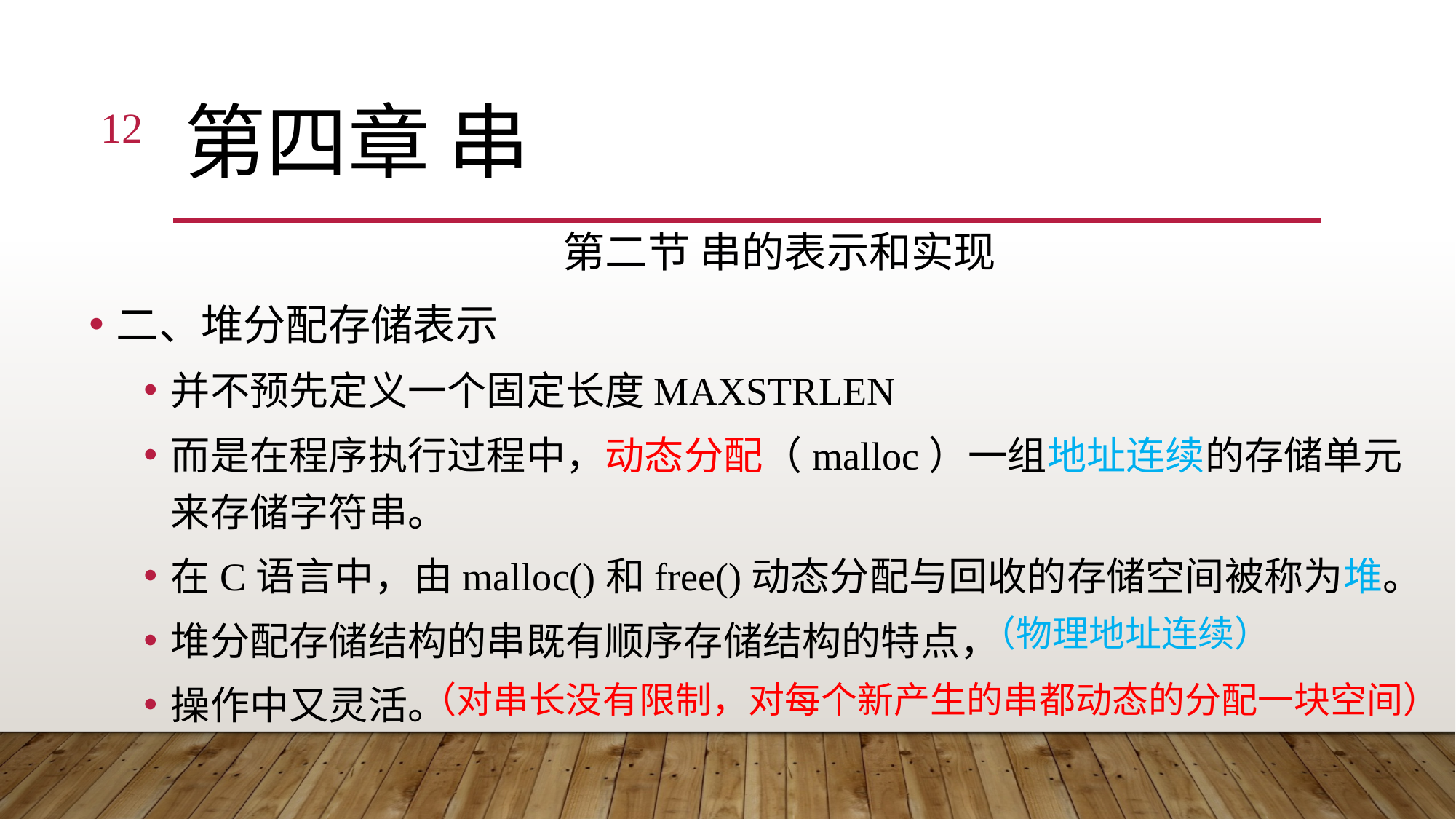

12
# 第四章 串
第二节 串的表示和实现
二、堆分配存储表示
并不预先定义一个固定长度MAXSTRLEN
而是在程序执行过程中，动态分配（malloc）一组地址连续的存储单元来存储字符串。
在C语言中，由malloc()和free()动态分配与回收的存储空间被称为堆。
堆分配存储结构的串既有顺序存储结构的特点，
操作中又灵活。
（物理地址连续）
（对串长没有限制，对每个新产生的串都动态的分配一块空间）